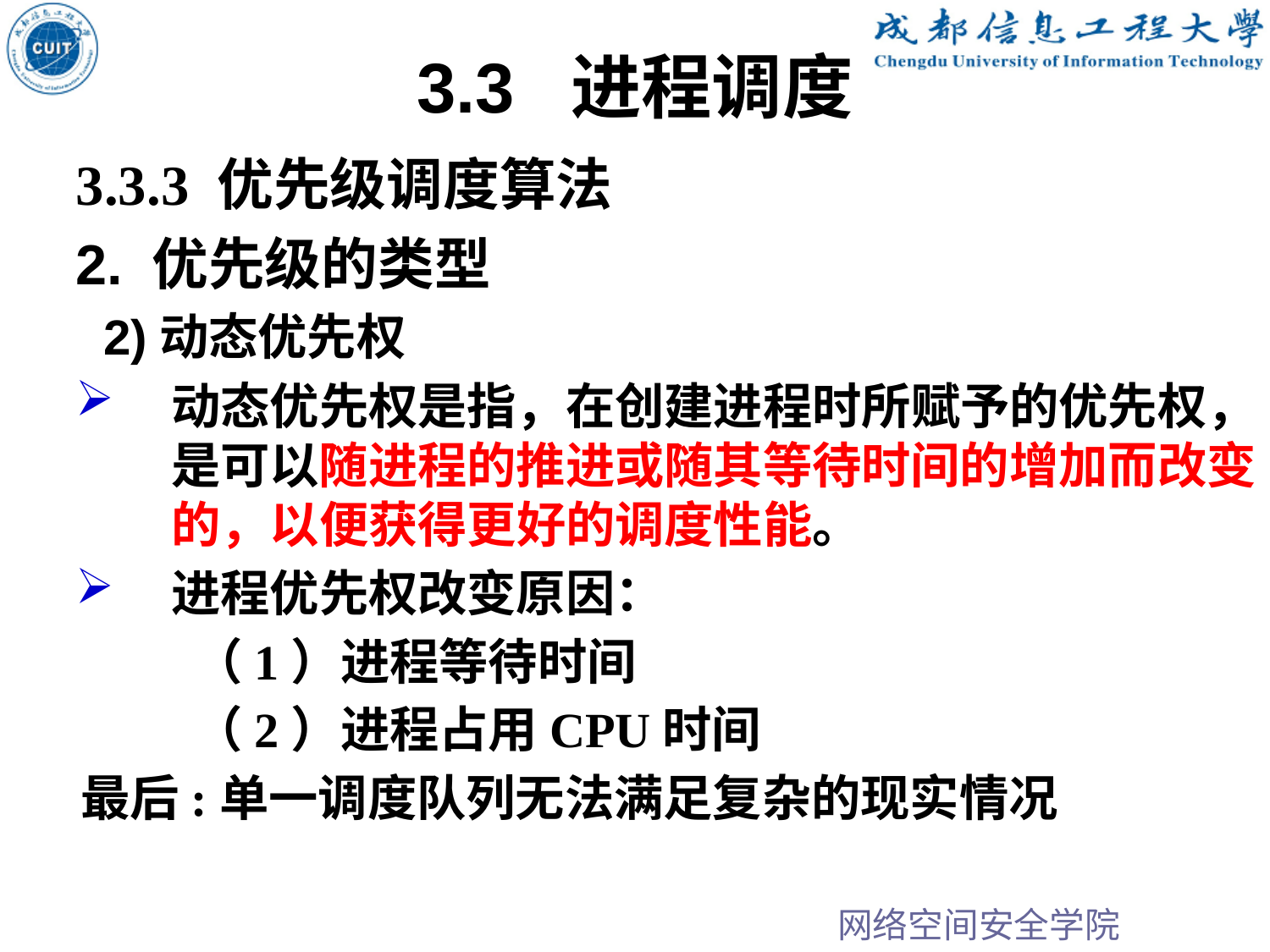

3.3  进程调度
3.3.3 优先级调度算法
2. 优先级的类型
  2)动态优先权
动态优先权是指，在创建进程时所赋予的优先权，是可以随进程的推进或随其等待时间的增加而改变的，以便获得更好的调度性能。
进程优先权改变原因：
         （1）进程等待时间
         （2）进程占用CPU时间
最后:单一调度队列无法满足复杂的现实情况